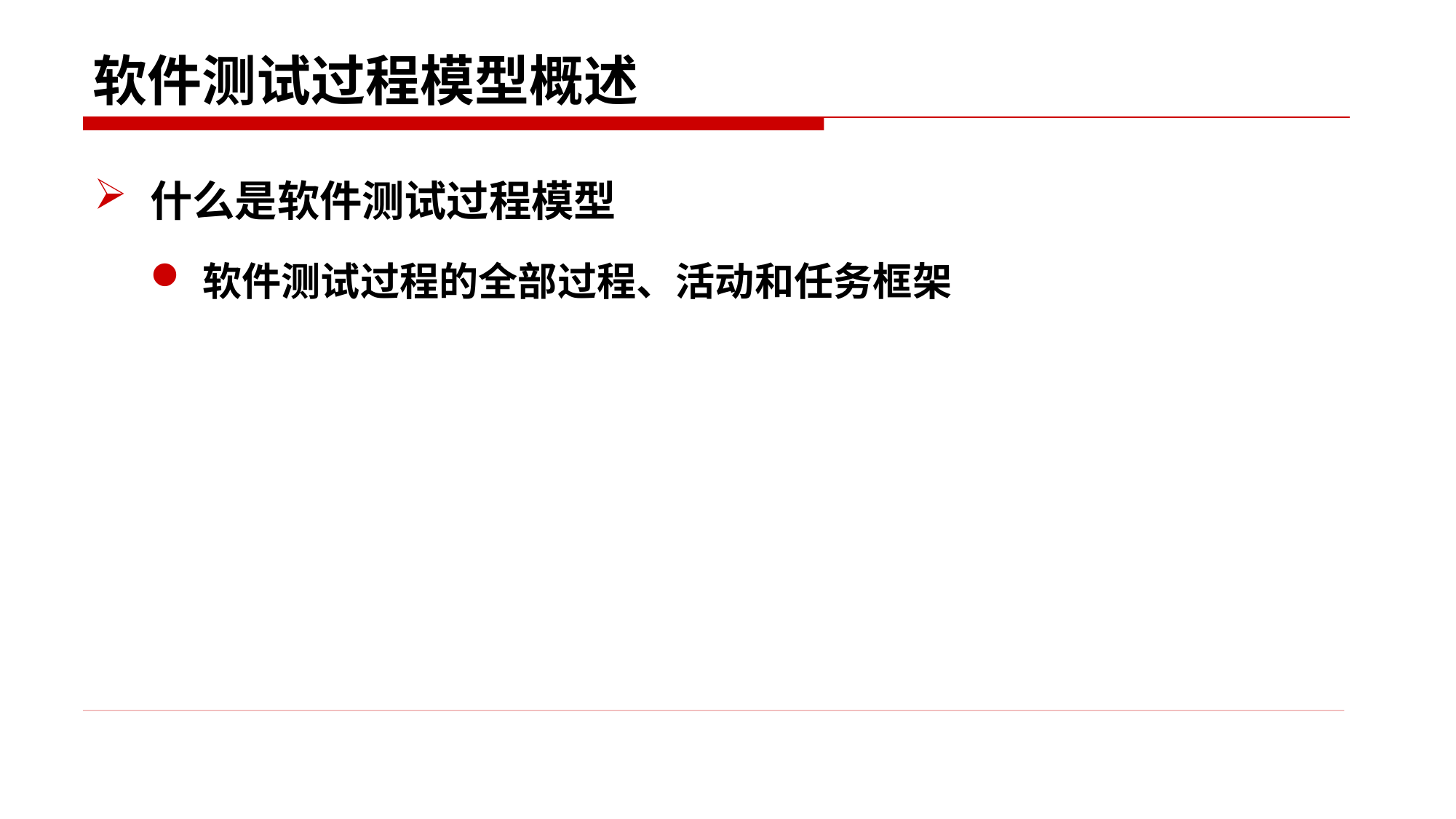

# 软件测试过程模型概述
什么是软件测试过程模型
软件测试过程的全部过程、活动和任务框架